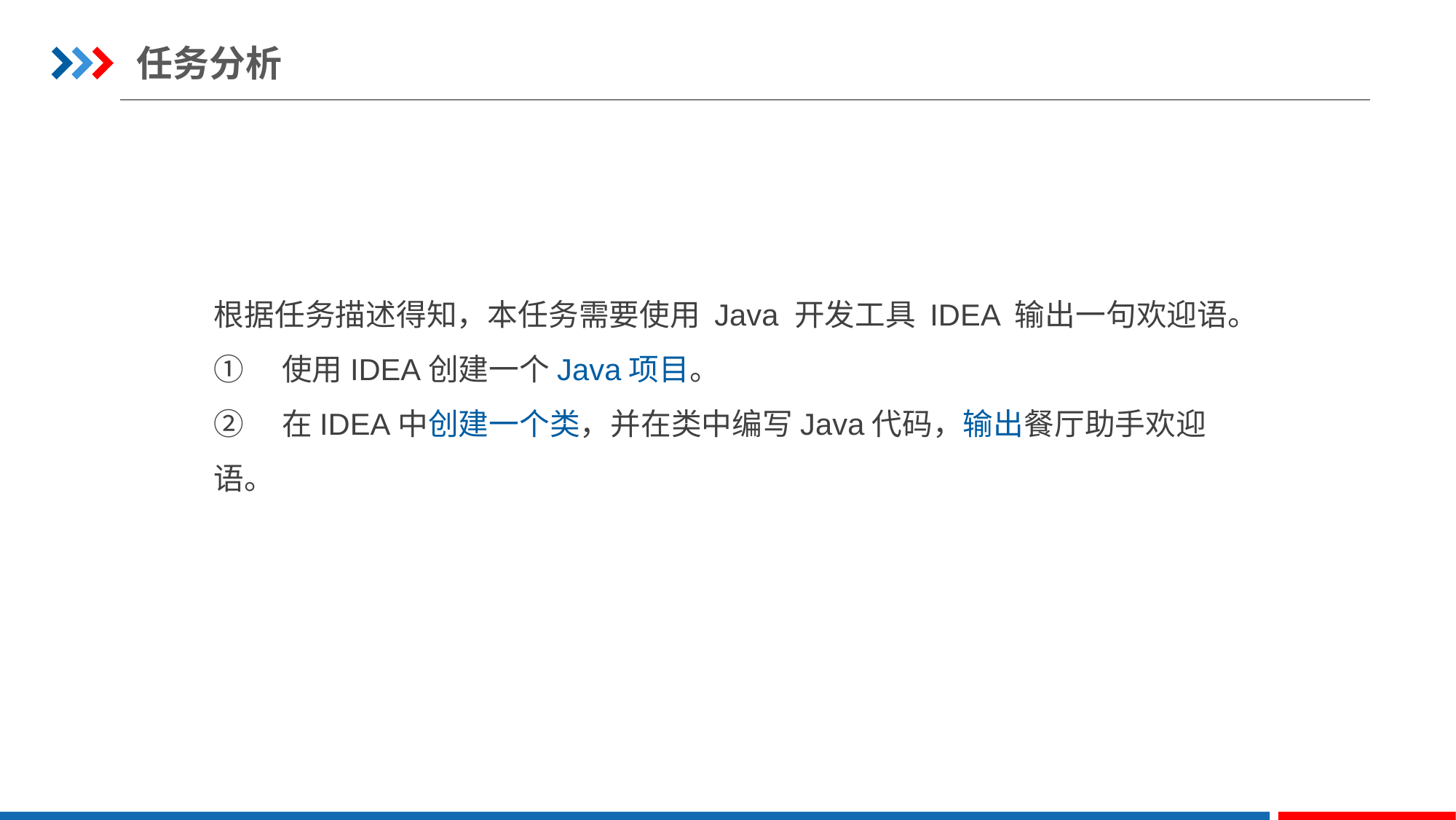

任务分析
根据任务描述得知，本任务需要使用 Java 开发工具 IDEA 输出一句欢迎语。
①　使用IDEA创建一个Java项目。
②　在IDEA中创建一个类，并在类中编写Java代码，输出餐厅助手欢迎语。